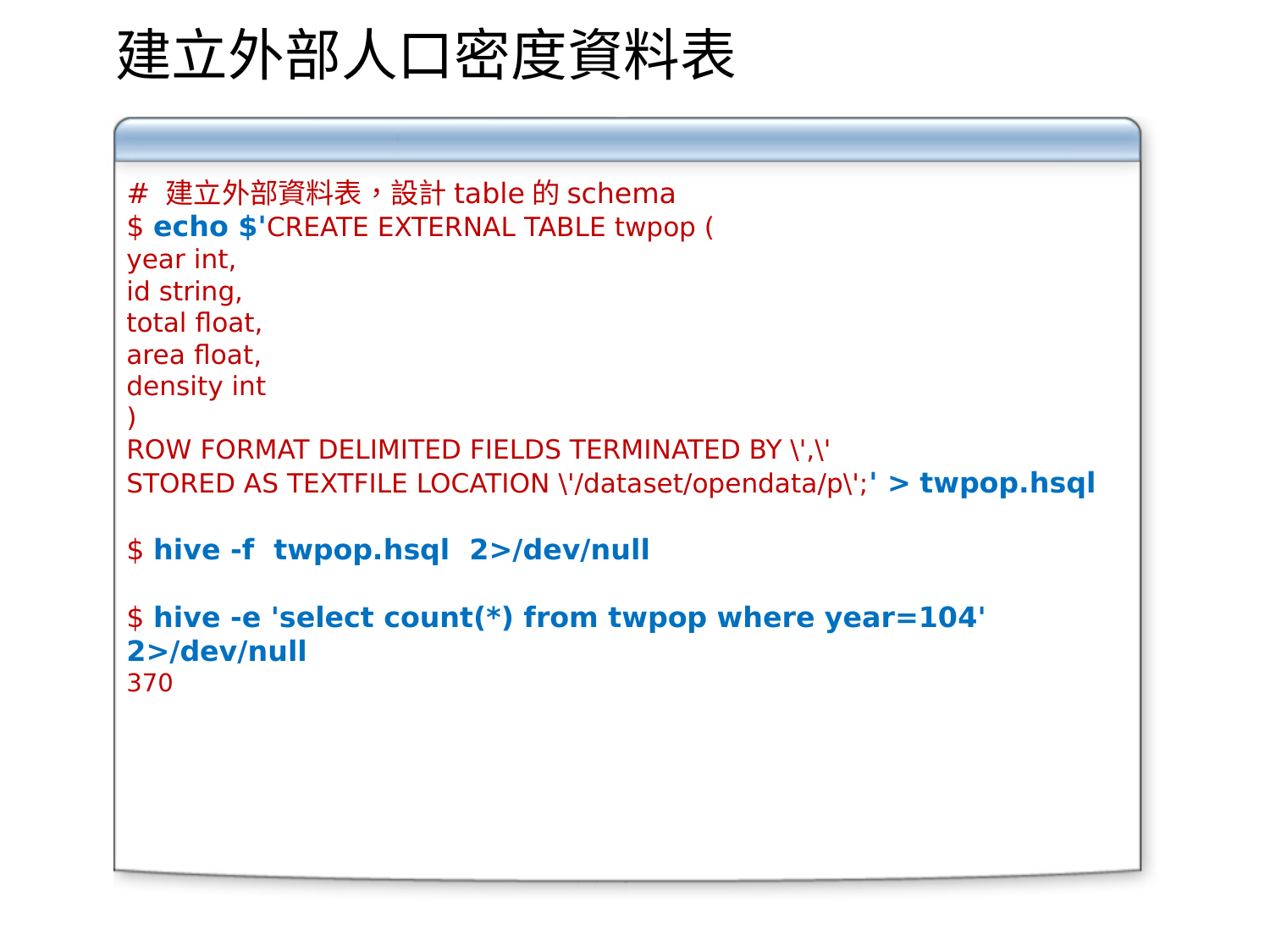

建立外部人口密度資料表
# 建立外部資料表，設計table的schema
$ echo $'CREATE EXTERNAL TABLE twpop (
year int,
id string,
total float,
area float,
density int
)
ROW FORMAT DELIMITED FIELDS TERMINATED BY \',\'
STORED AS TEXTFILE LOCATION \'/dataset/opendata/p\';' > twpop.hsql

$ hive -f  twpop.hsql  2>/dev/null

$ hive -e 'select count(*) from twpop where year=104'  2>/dev/null
370